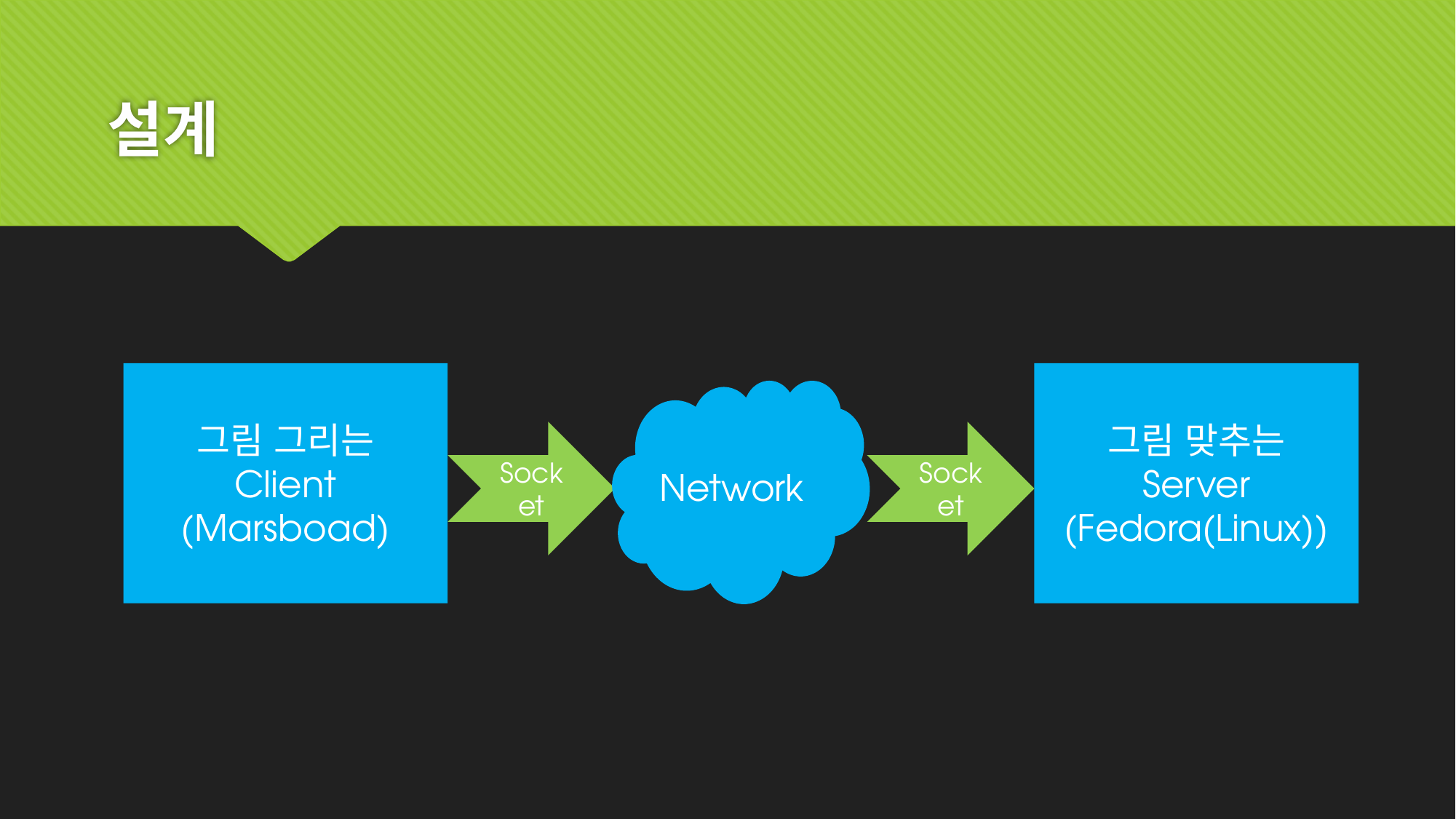

# 설계
그림 그리는
Client
(Marsboad)
Network
Socket
Socket
그림 맞추는
Server
(Fedora(Linux))